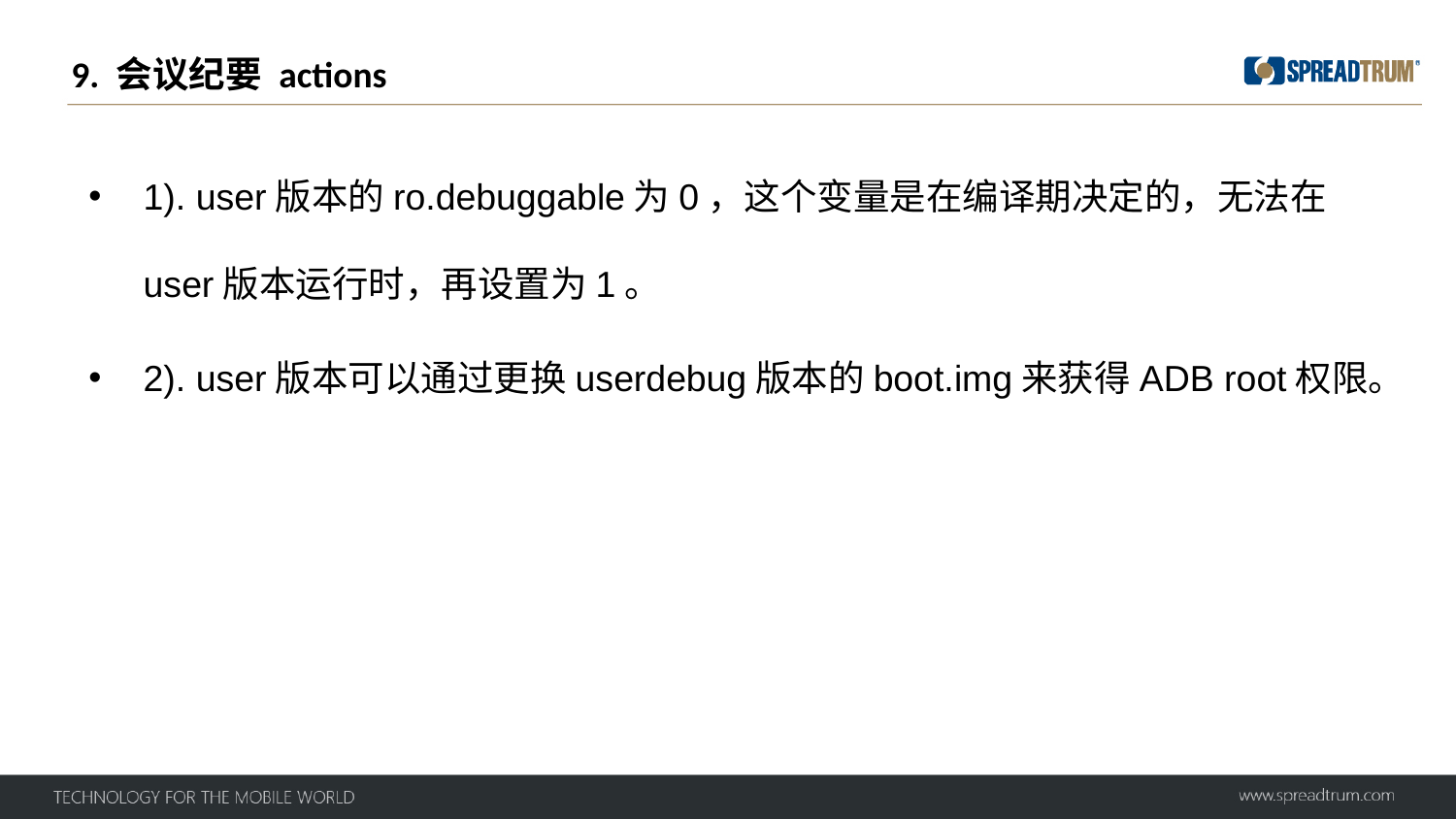

# 9. 会议纪要 actions
1). user版本的ro.debuggable为0，这个变量是在编译期决定的，无法在user版本运行时，再设置为1。
2). user版本可以通过更换userdebug版本的boot.img来获得ADB root权限。